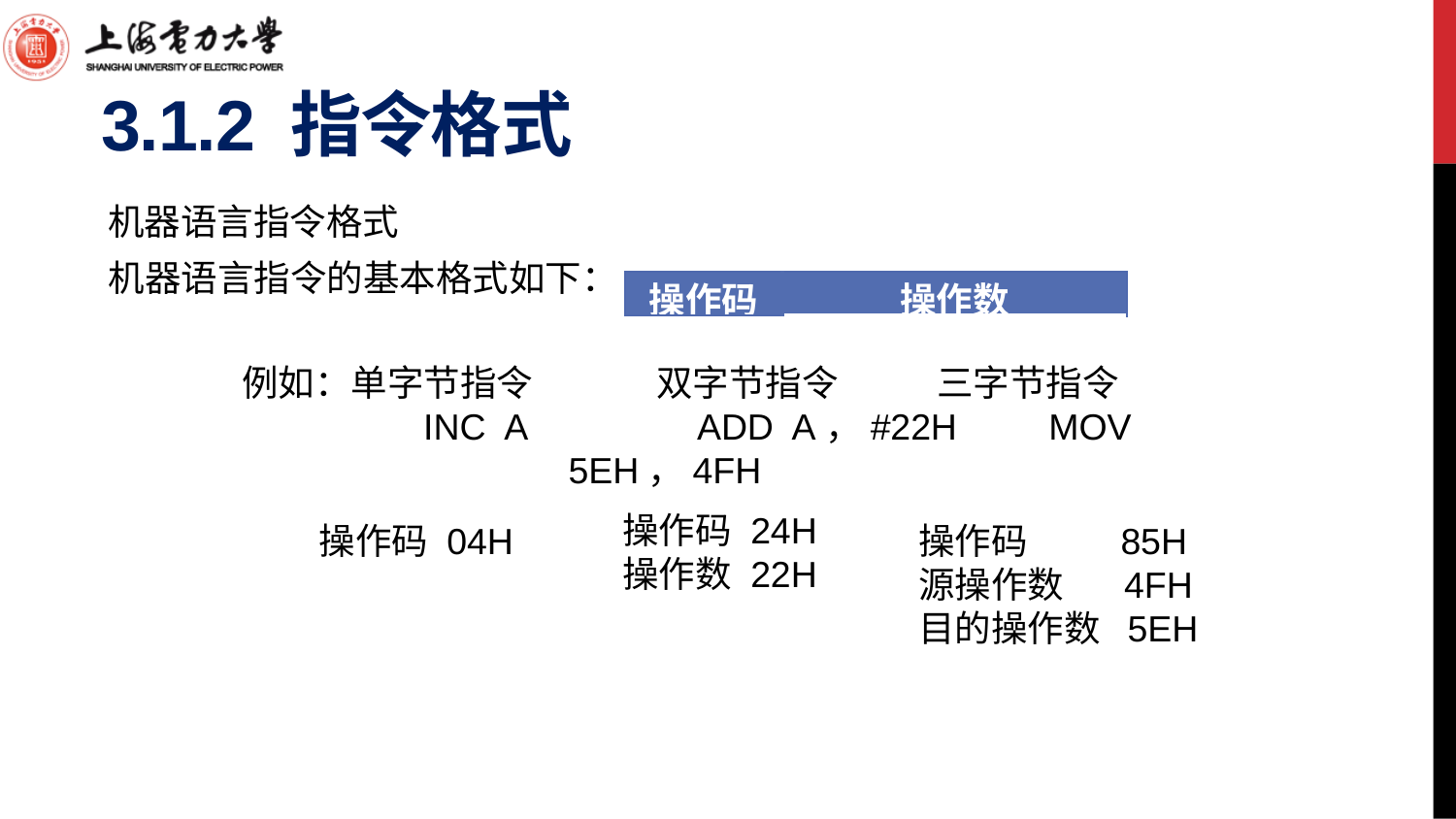

# 3.1.2 指令格式
机器语言指令格式
机器语言指令的基本格式如下：
| 操作码 | 操作数 |
| --- | --- |
例如：单字节指令               双字节指令            三字节指令
                    INC  A                 ADD  A，#22H         MOV  5EH，4FH
| 操作码 24H |
| --- |
| 操作数 22H |
| 操作码 04H |
| --- |
| 操作码 85H |
| --- |
| 源操作数 4FH |
| 目的操作数 5EH |